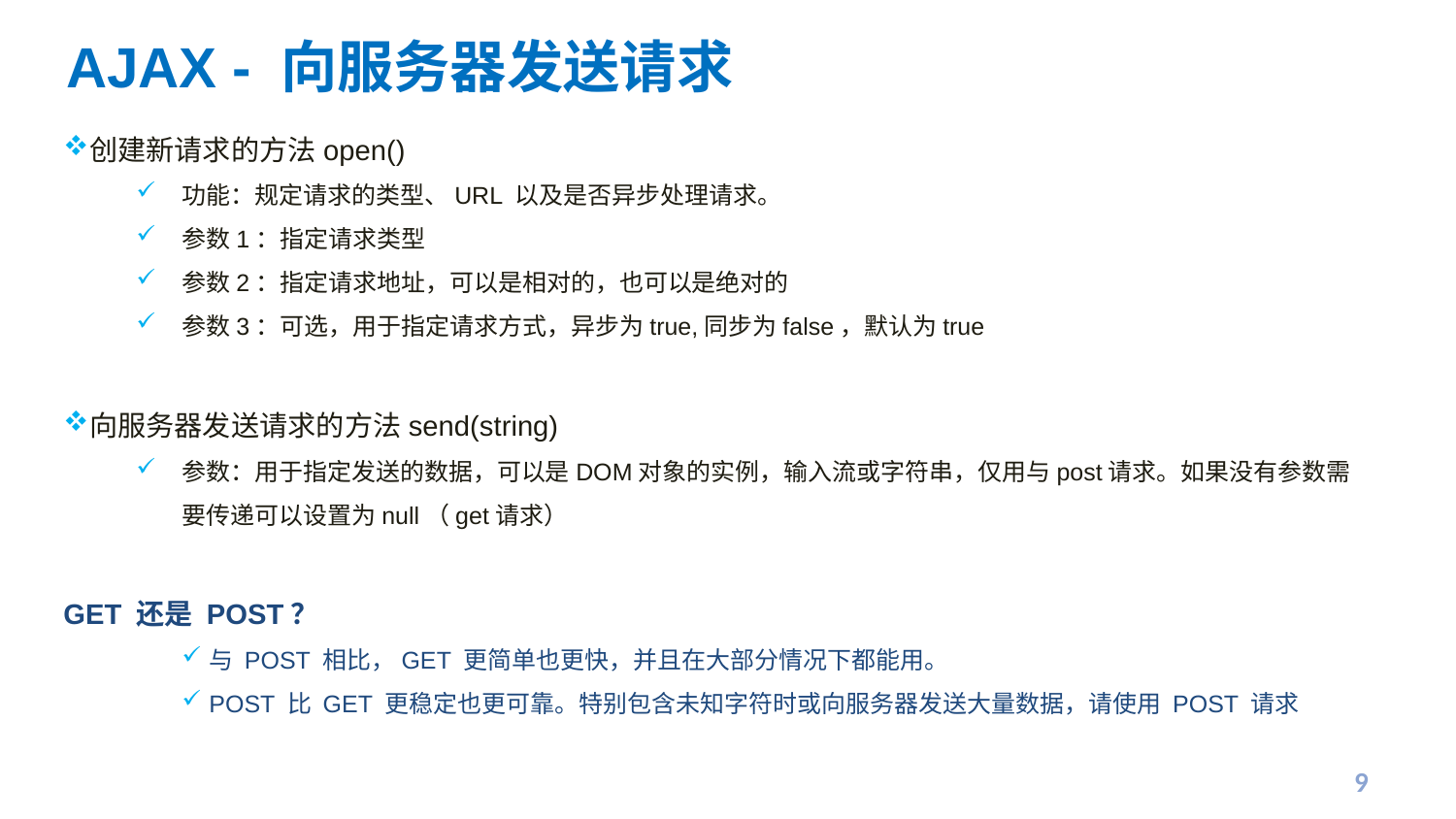

AJAX - 向服务器发送请求
创建新请求的方法open()
功能：规定请求的类型、URL 以及是否异步处理请求。
参数1：指定请求类型
参数2：指定请求地址，可以是相对的，也可以是绝对的
参数3：可选，用于指定请求方式，异步为true,同步为false，默认为true

向服务器发送请求的方法send(string)
参数：用于指定发送的数据，可以是DOM对象的实例，输入流或字符串，仅用与post请求。如果没有参数需要传递可以设置为null（get请求）

GET 还是 POST？
与 POST 相比，GET 更简单也更快，并且在大部分情况下都能用。
POST 比 GET 更稳定也更可靠。特别包含未知字符时或向服务器发送大量数据，请使用 POST 请求
9